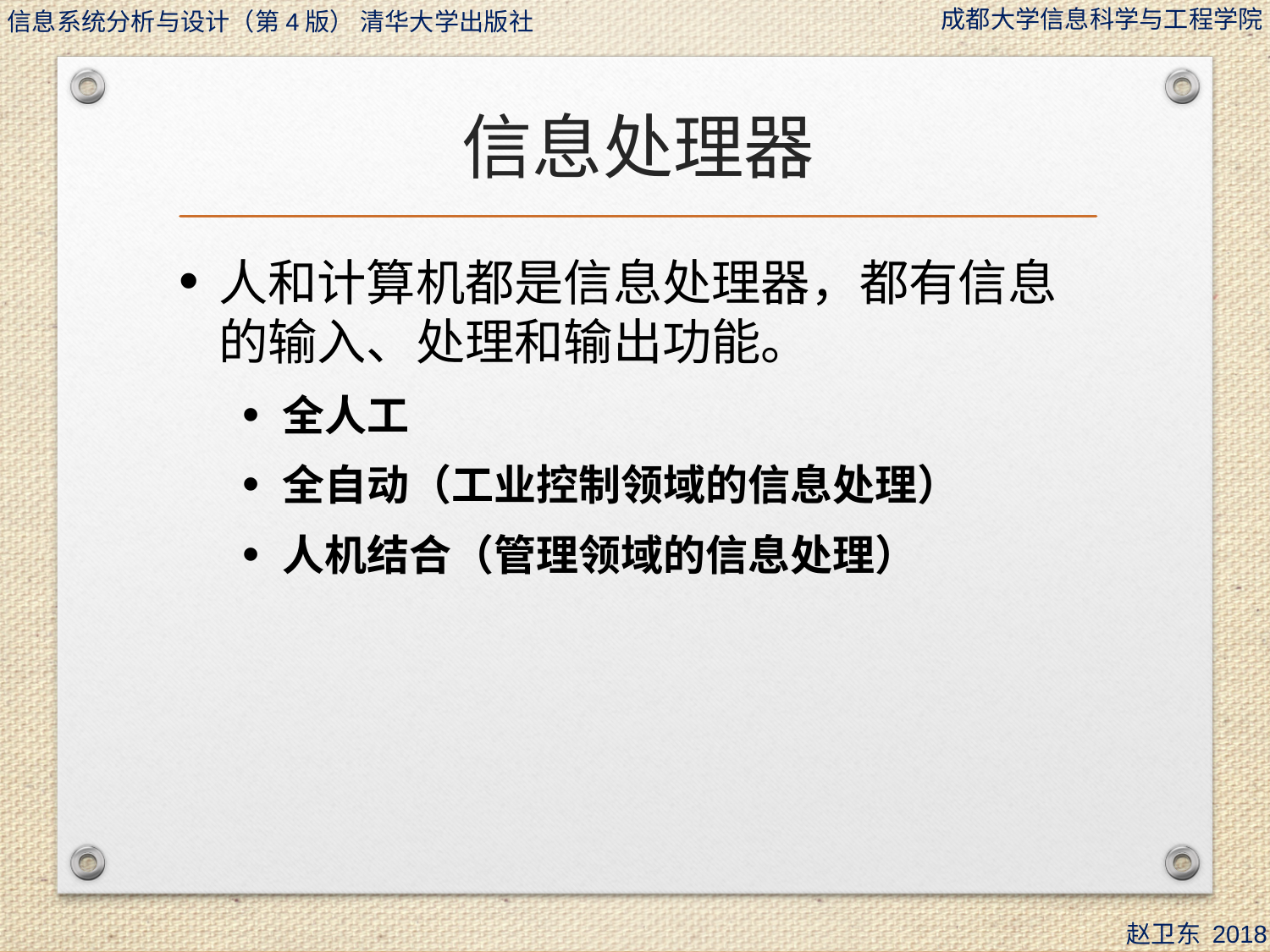

# 信息处理器
人和计算机都是信息处理器，都有信息的输入、处理和输出功能。
全人工
全自动（工业控制领域的信息处理）
人机结合（管理领域的信息处理）